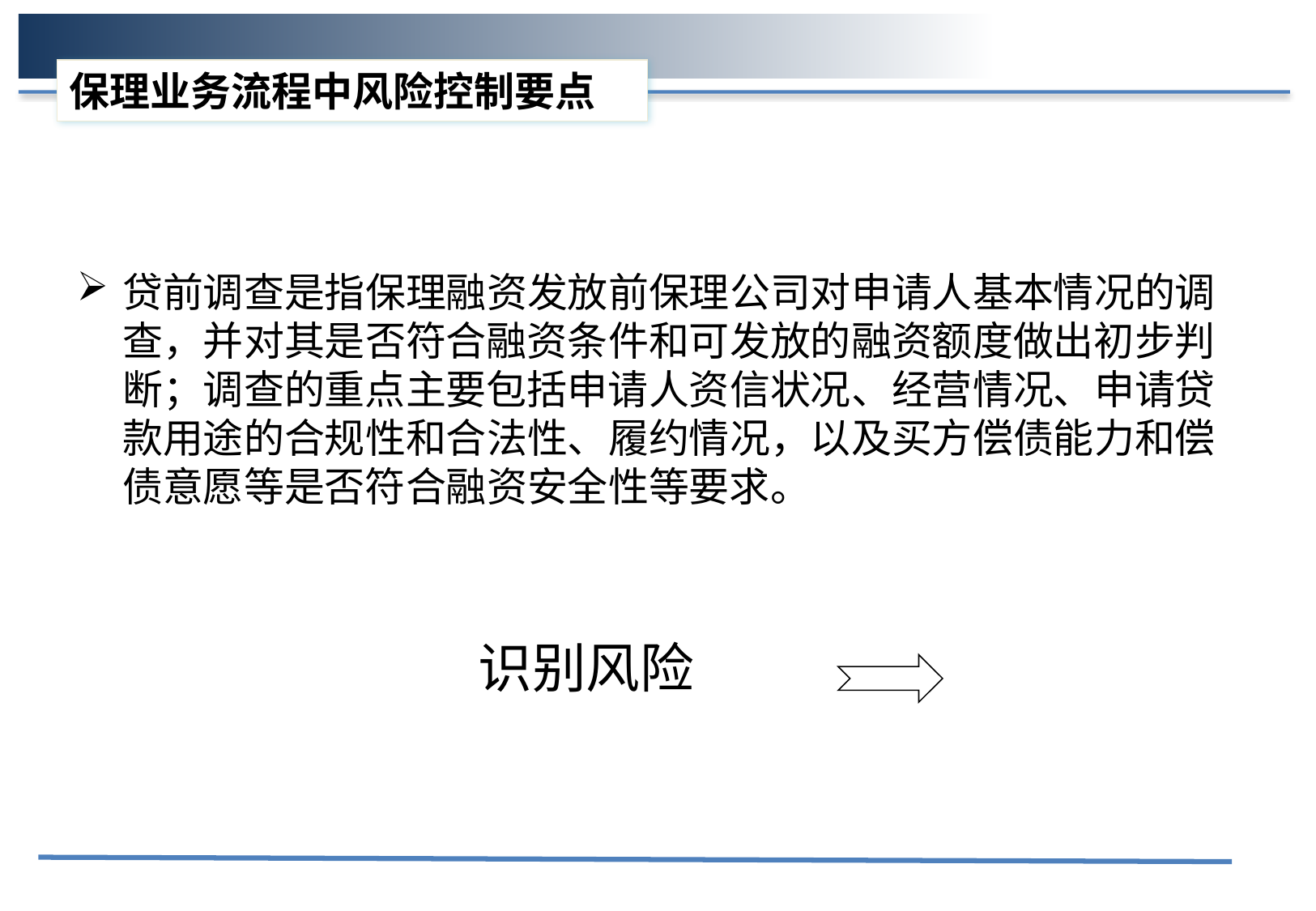

# 保理业务流程中风险控制要点

贷前调查是指保理融资发放前保理公司对申请人基本情况的调查，并对其是否符合融资条件和可发放的融资额度做出初步判断；调查的重点主要包括申请人资信状况、经营情况、申请贷款用途的合规性和合法性、履约情况，以及买方偿债能力和偿债意愿等是否符合融资安全性等要求。

                                           识别风险